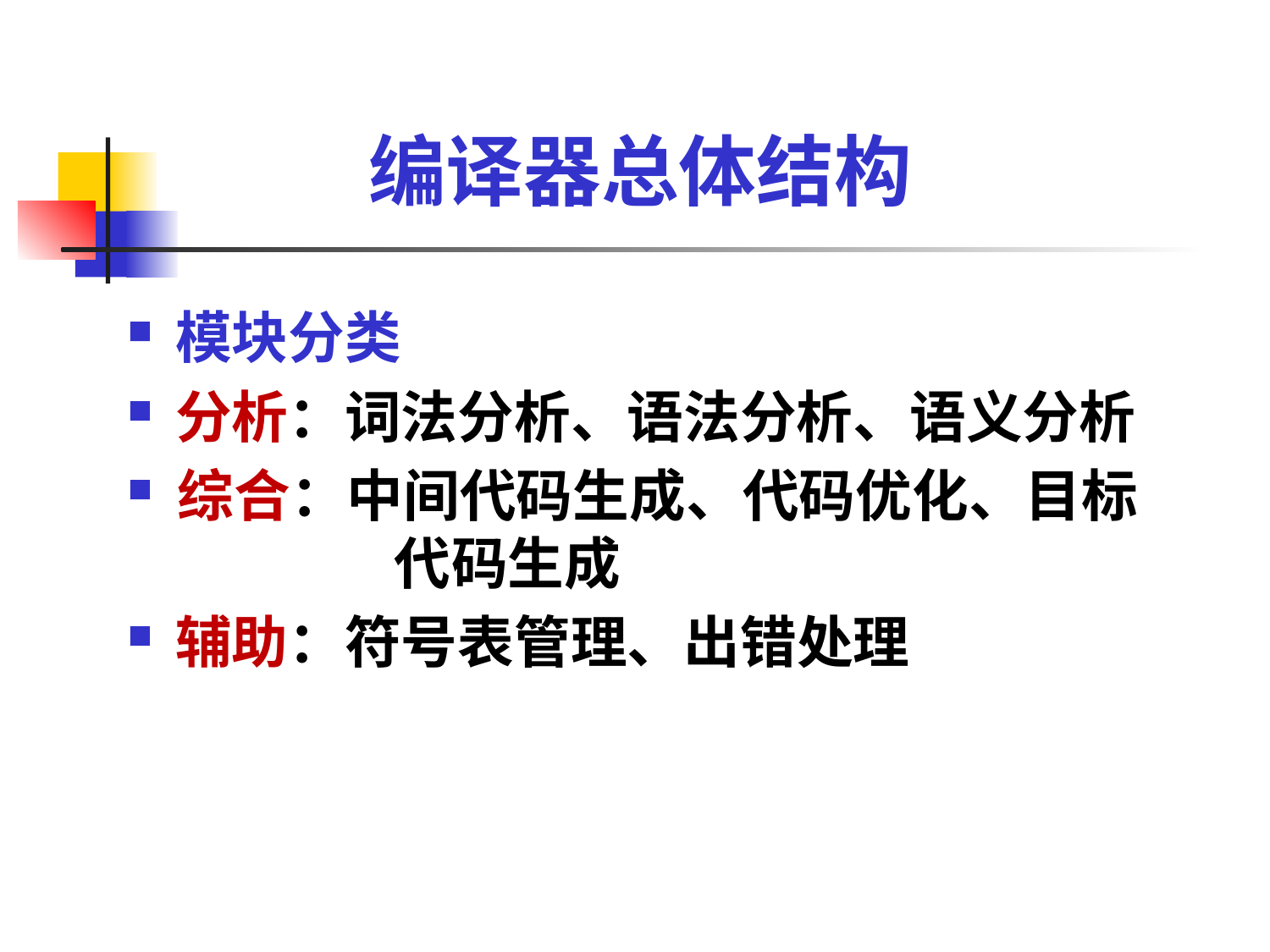

# 编译器总体结构
模块分类
分析：词法分析、语法分析、语义分析
综合：中间代码生成、代码优化、目标	   	       代码生成
辅助：符号表管理、出错处理